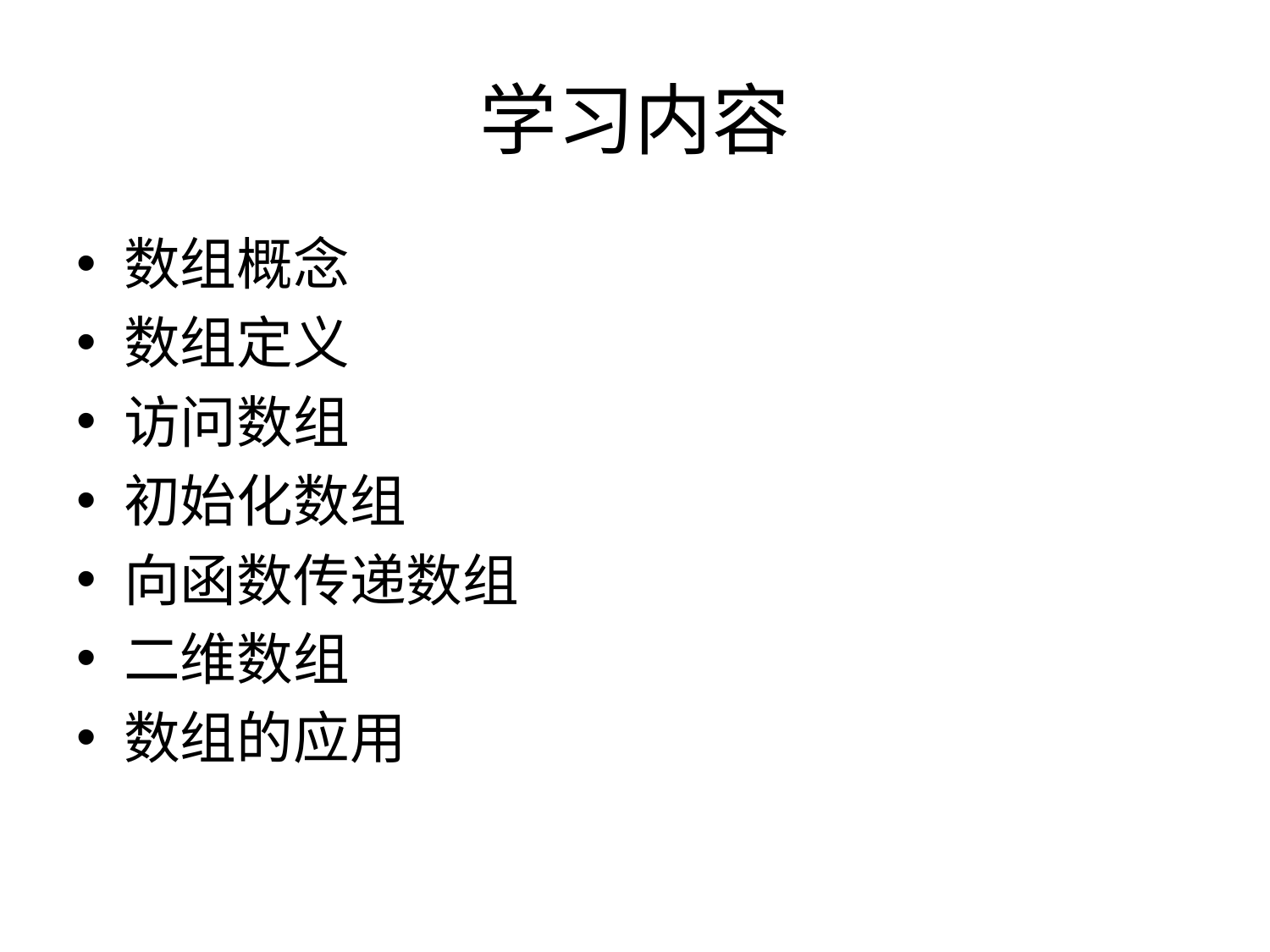

# 学习内容
数组概念
数组定义
访问数组
初始化数组
向函数传递数组
二维数组
数组的应用